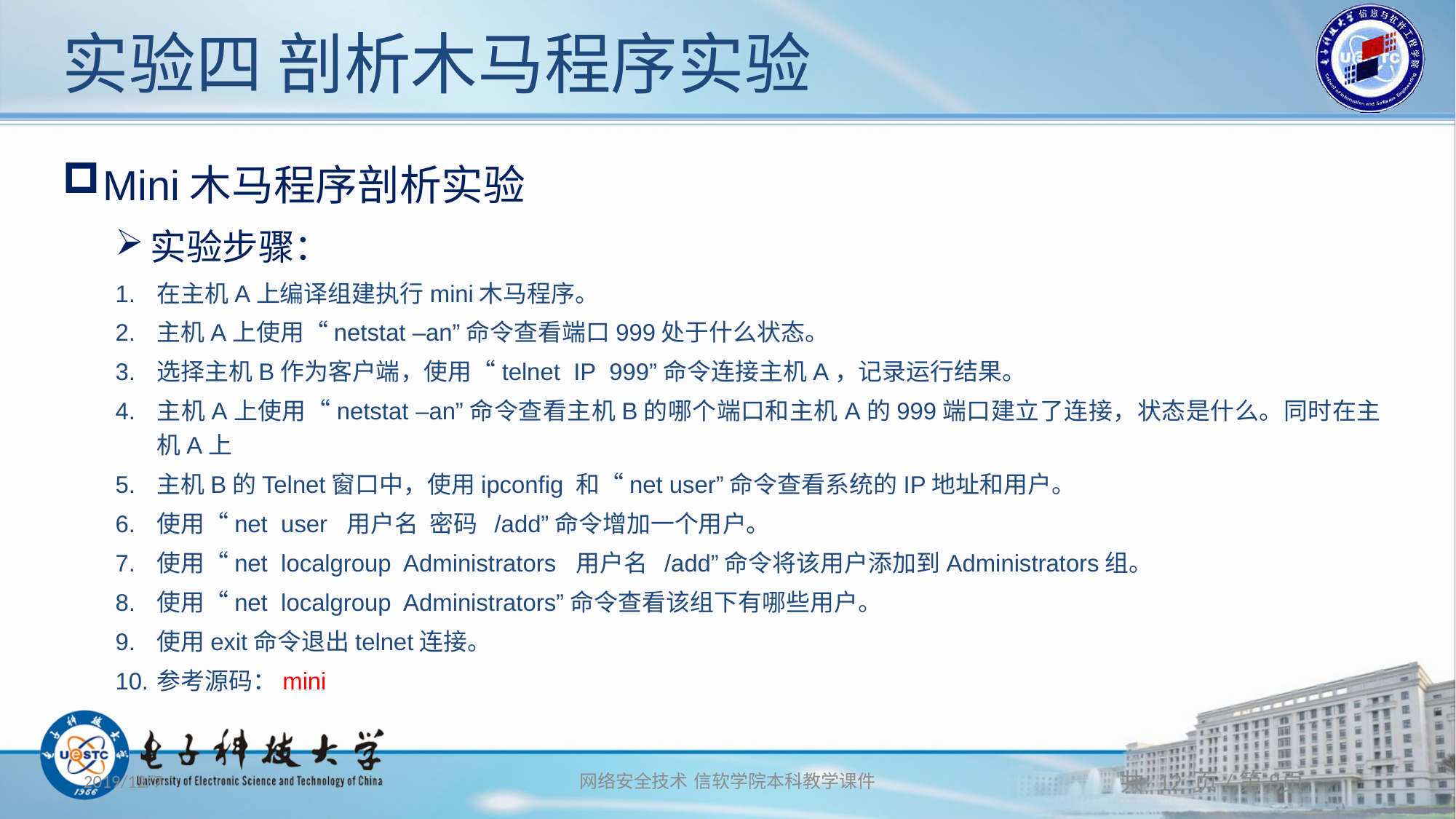

# 实验四 剖析木马程序实验
Mini木马程序剖析实验
实验步骤：
在主机A上编译组建执行mini木马程序。
主机A上使用“netstat –an”命令查看端口999处于什么状态。
选择主机B作为客户端，使用“telnet  IP  999”命令连接主机A，记录运行结果。
主机A上使用“netstat –an”命令查看主机B的哪个端口和主机A的999端口建立了连接，状态是什么。同时在主机A上
主机B的Telnet窗口中，使用ipconfig 和“net user”命令查看系统的IP地址和用户。
使用“net  user  用户名  密码  /add”命令增加一个用户。
使用“net  localgroup  Administrators  用户名  /add”命令将该用户添加到Administrators组。
使用“net  localgroup  Administrators”命令查看该组下有哪些用户。
使用exit命令退出telnet连接。
参考源码：mini

2019/12/7
网络安全技术 信软学院本科教学课件
共 12 页/第8页